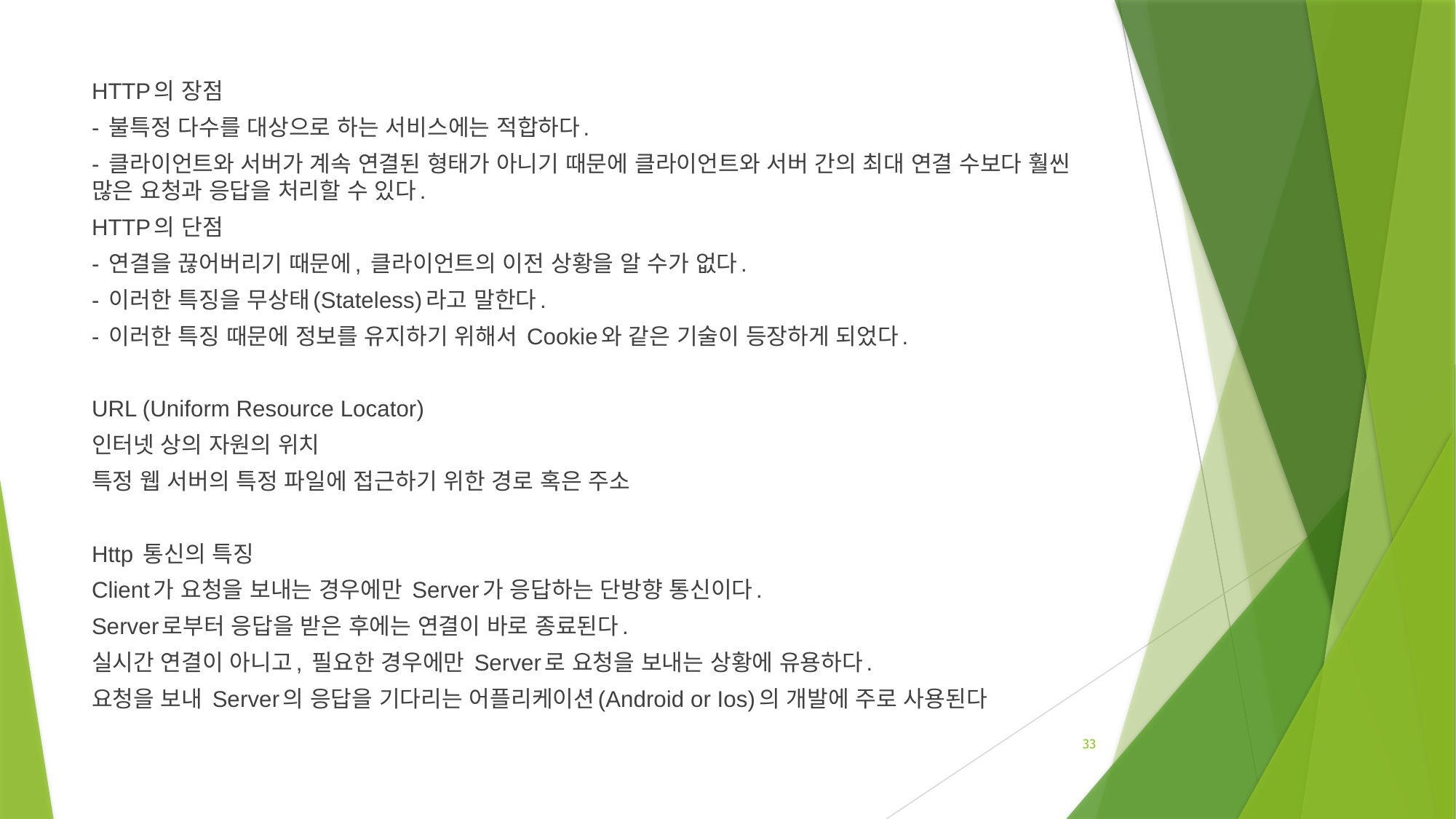

HTTP의 장점
- 불특정 다수를 대상으로 하는 서비스에는 적합하다.
- 클라이언트와 서버가 계속 연결된 형태가 아니기 때문에 클라이언트와 서버 간의 최대 연결 수보다 훨씬 많은 요청과 응답을 처리할 수 있다.
HTTP의 단점
- 연결을 끊어버리기 때문에, 클라이언트의 이전 상황을 알 수가 없다.
- 이러한 특징을 무상태(Stateless)라고 말한다.
- 이러한 특징 때문에 정보를 유지하기 위해서 Cookie와 같은 기술이 등장하게 되었다.

URL (Uniform Resource Locator)
인터넷 상의 자원의 위치
특정 웹 서버의 특정 파일에 접근하기 위한 경로 혹은 주소

Http 통신의 특징
Client가 요청을 보내는 경우에만 Server가 응답하는 단방향 통신이다.
Server로부터 응답을 받은 후에는 연결이 바로 종료된다.
실시간 연결이 아니고, 필요한 경우에만 Server로 요청을 보내는 상황에 유용하다.
요청을 보내 Server의 응답을 기다리는 어플리케이션(Android or Ios)의 개발에 주로 사용된다

33